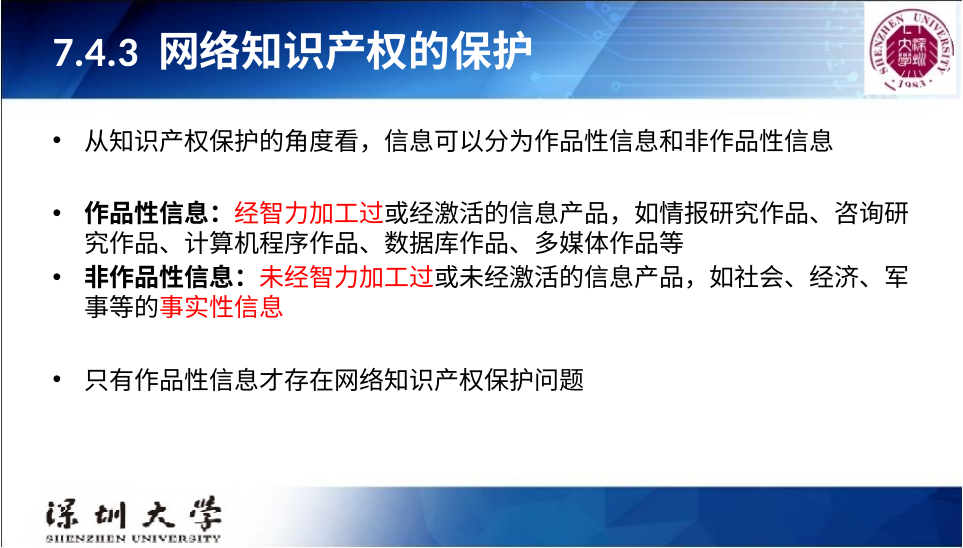

# 7.4.3 网络知识产权的保护
从知识产权保护的角度看，信息可以分为作品性信息和非作品性信息

作品性信息：经智力加工过或经激活的信息产品，如情报研究作品、咨询研究作品、计算机程序作品、数据库作品、多媒体作品等
非作品性信息：未经智力加工过或未经激活的信息产品，如社会、经济、军事等的事实性信息

只有作品性信息才存在网络知识产权保护问题
281